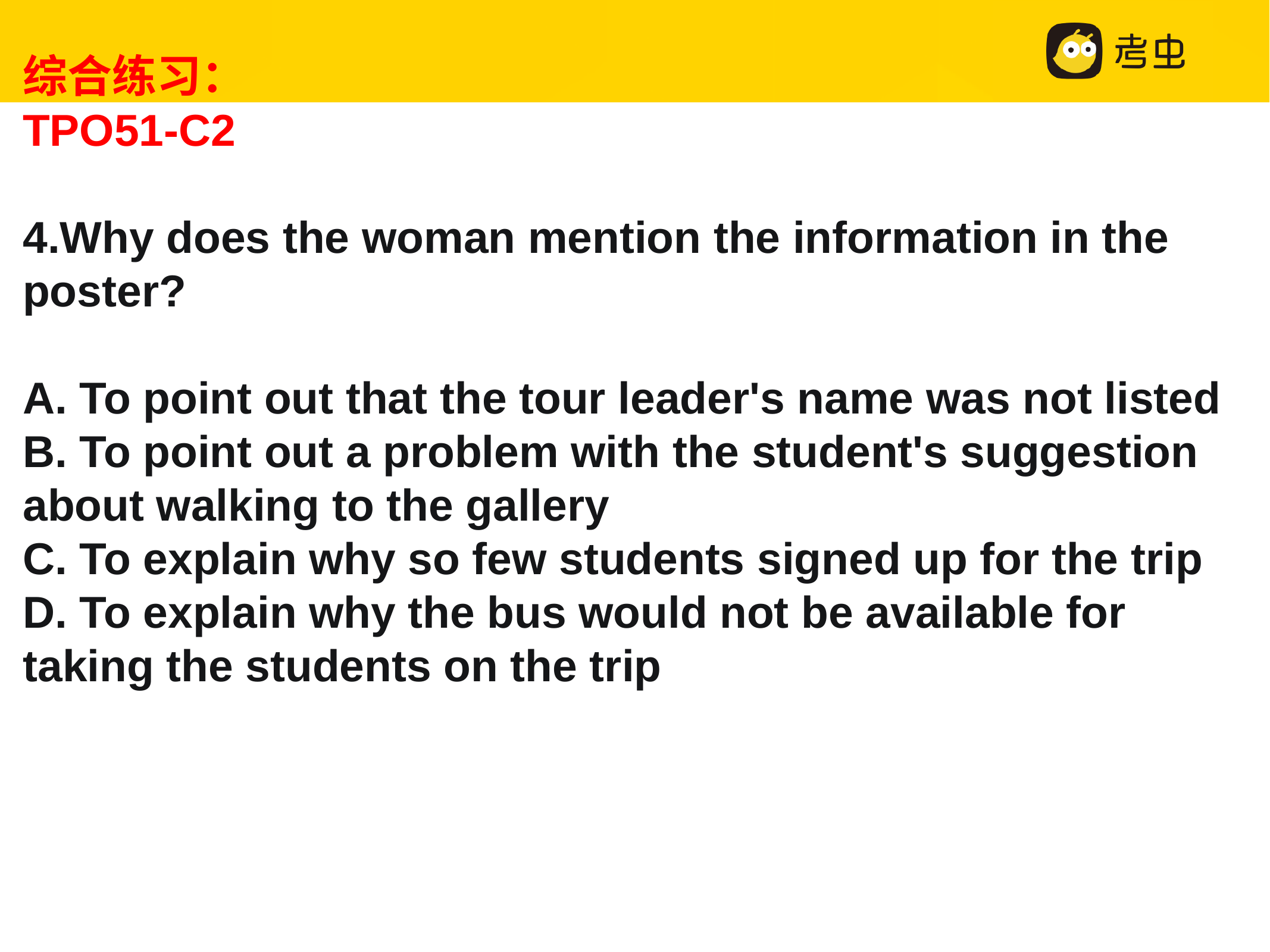

综合练习：
TPO51-C2

4.Why does the woman mention the information in the poster?

A. To point out that the tour leader's name was not listed
B. To point out a problem with the student's suggestion about walking to the gallery
C. To explain why so few students signed up for the trip
D. To explain why the bus would not be available for taking the students on the trip